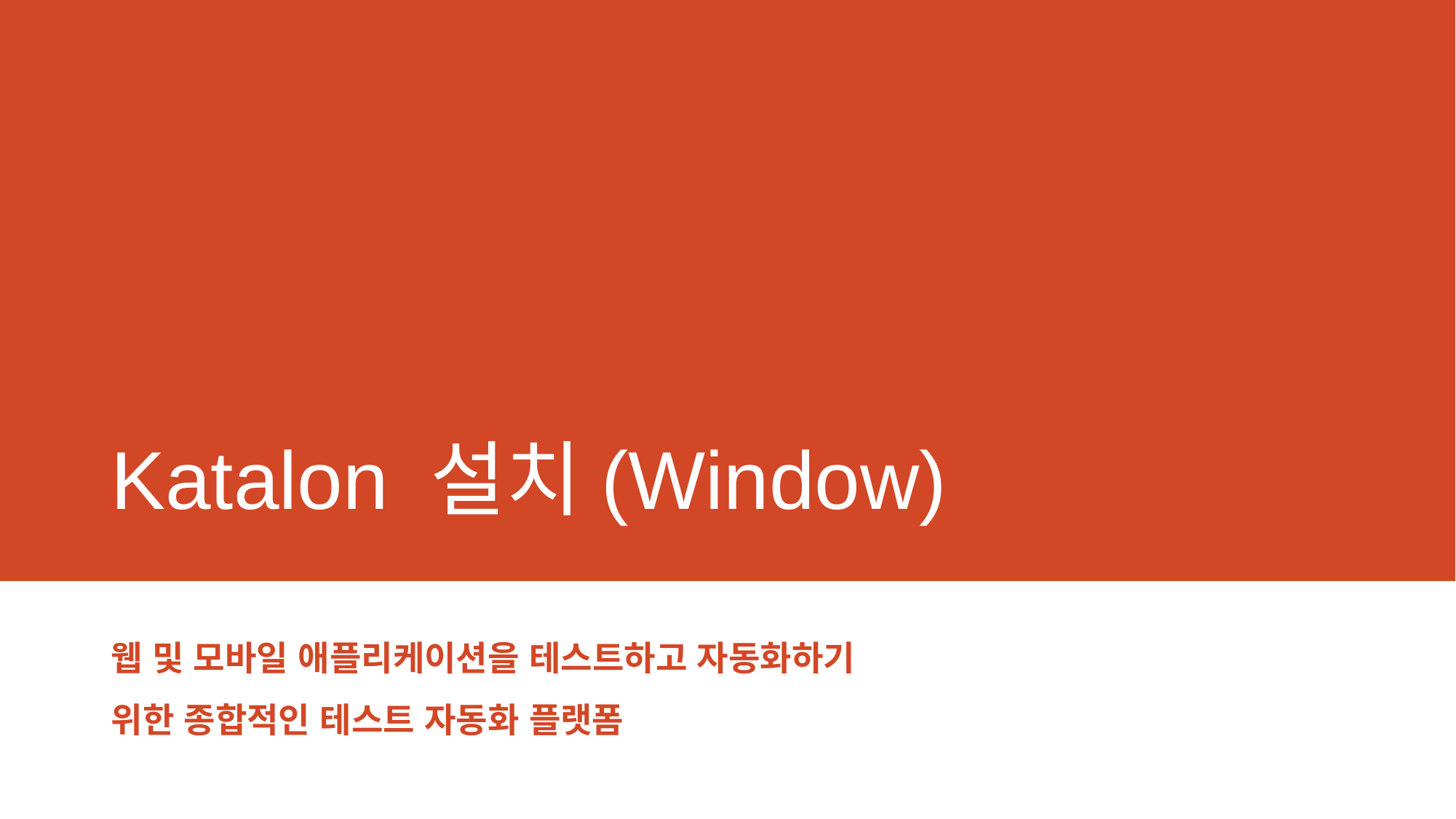

# Katalon 설치(Window)
웹 및 모바일 애플리케이션을 테스트하고 자동화하기 위한 종합적인 테스트 자동화 플랫폼